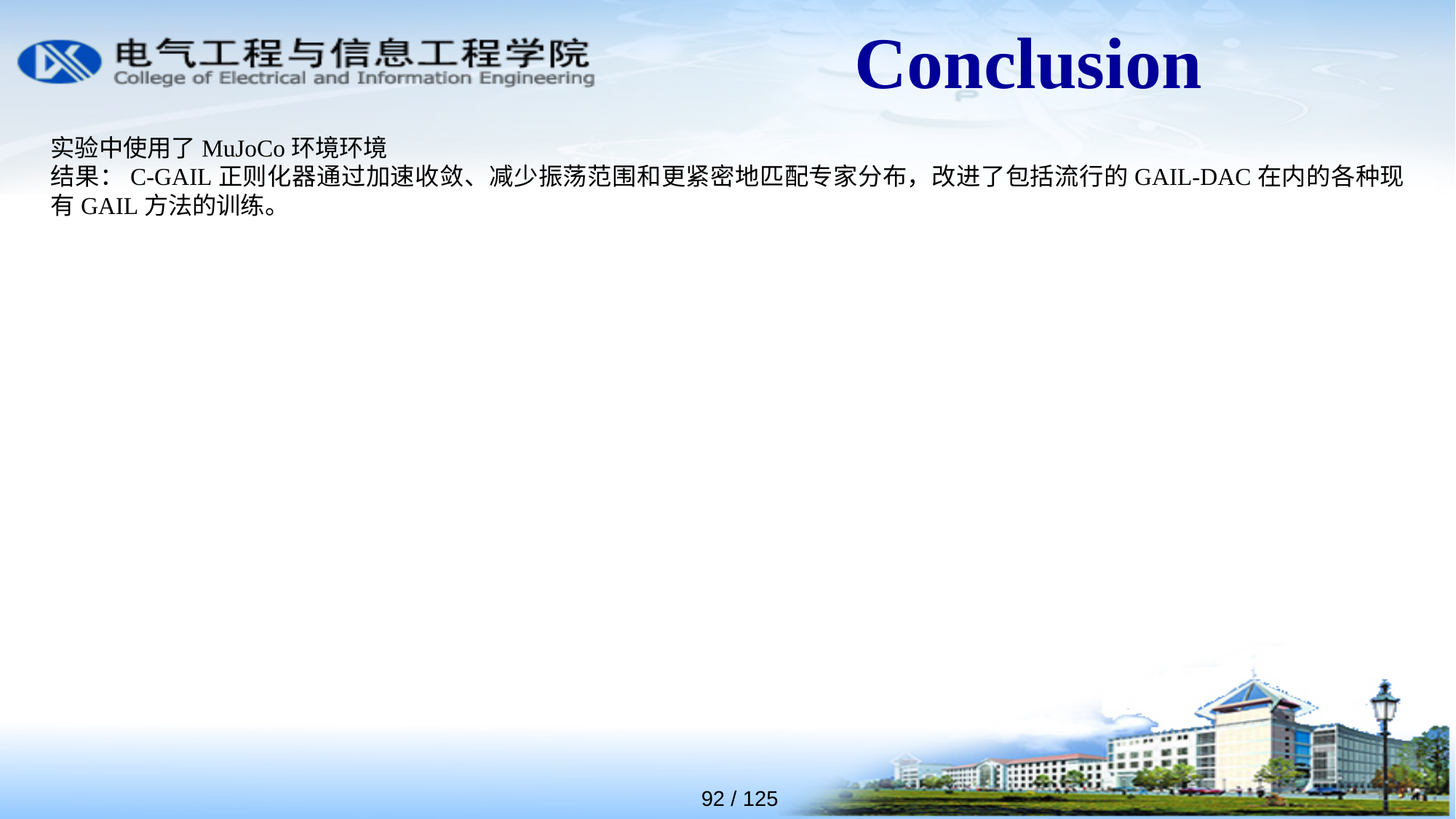

Conclusion
实验中使用了MuJoCo环境环境
结果：C-GAIL正则化器通过加速收敛、减少振荡范围和更紧密地匹配专家分布，改进了包括流行的GAIL-DAC在内的各种现有GAIL方法的训练。
92 / 125